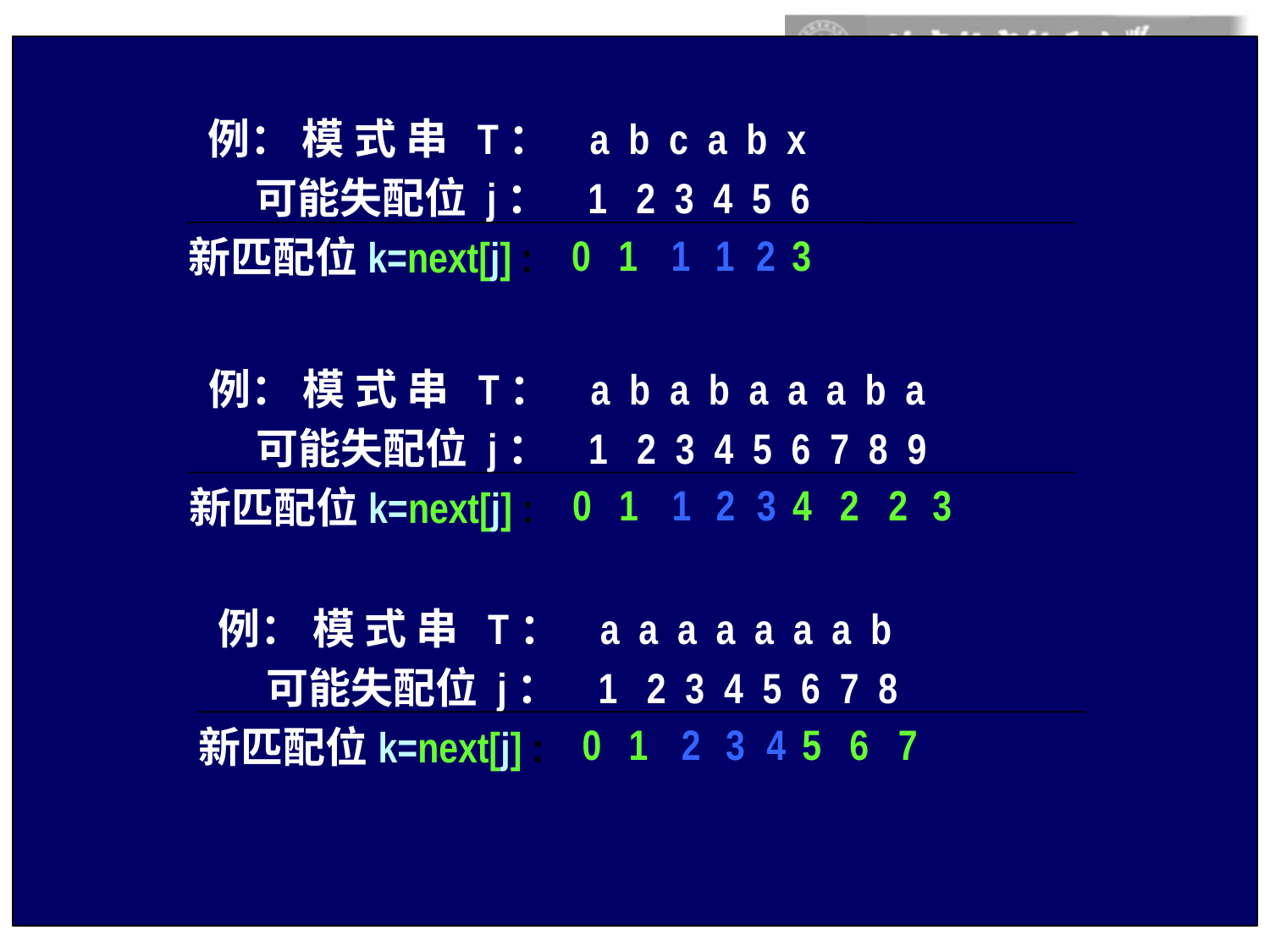

例： 模 式 串  T：   a  b  c  a  b  x
      可能失配位 j：   1   2  3  4  5  6
新匹配位k=next[j] :

0
1
1
 1
2
3
 例： 模 式 串  T：   a  b  a  b  a  a  a  b  a
      可能失配位 j：   1   2  3  4  5  6  7  8  9
新匹配位k=next[j] :

0
1
1
 2
3
4
2
2
3
 例： 模 式 串  T：   a  a  a  a  a  a  a  b
      可能失配位 j：   1   2  3  4  5  6  7  8
新匹配位k=next[j] :

0
1
2
 3
4
5
6
7